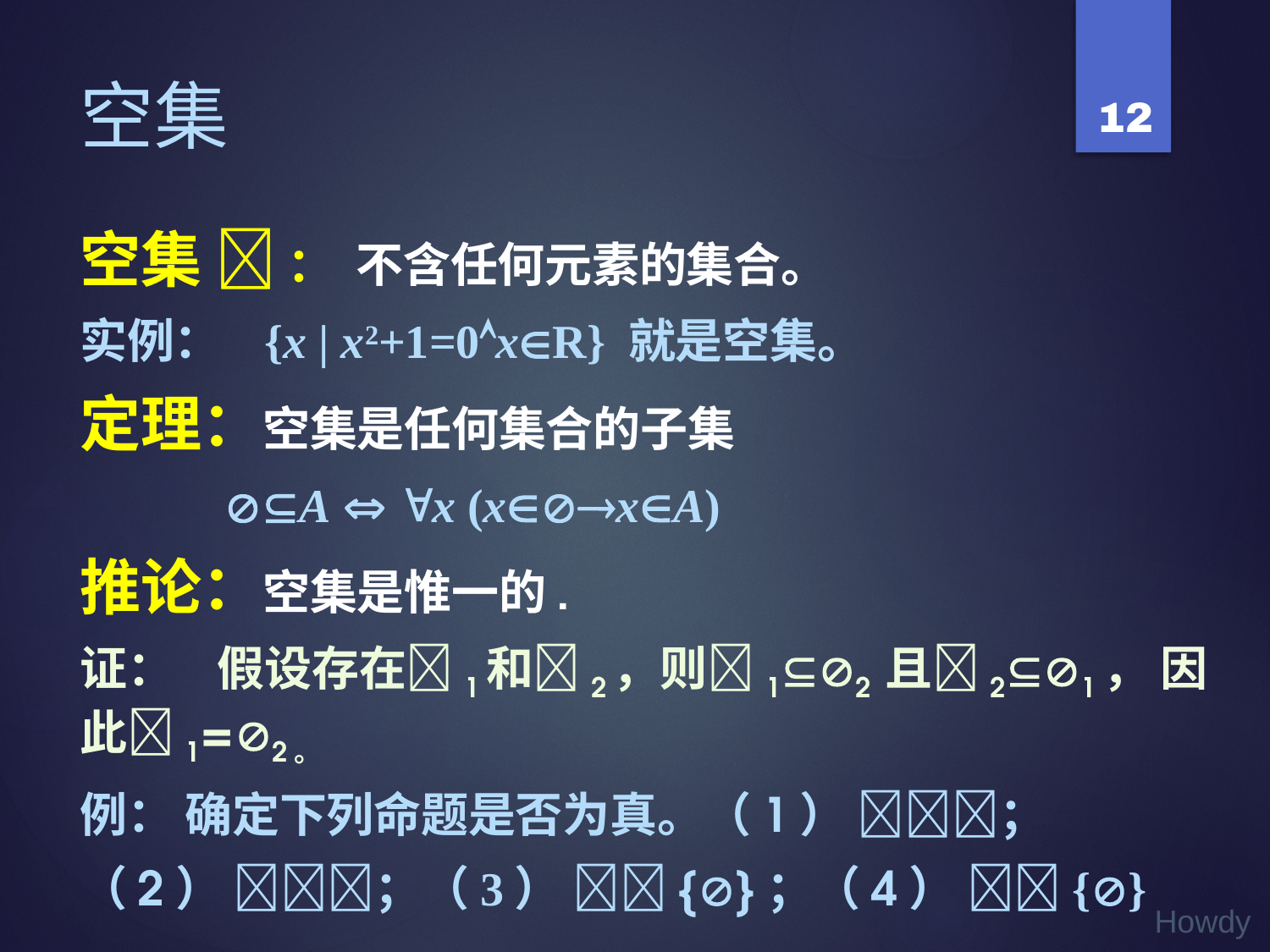

12
# 空集
空集 ∅ ：  不含任何元素的集合。
实例：   {x | x2+1=0∧x∈R} 就是空集。
定理：空集是任何集合的子集
           ∅⊆A ⇔ ∀x (x∈∅→x∈A)
推论：空集是惟一的.
证：    假设存在∅1和∅2，则∅1⊆∅2 且∅2⊆∅1， 因此∅1=∅2。
例： 确定下列命题是否为真。（1） ∅⊆∅；
（2） ∅∈∅；（3） ∅⊆{∅}；（4） ∅∈{∅}